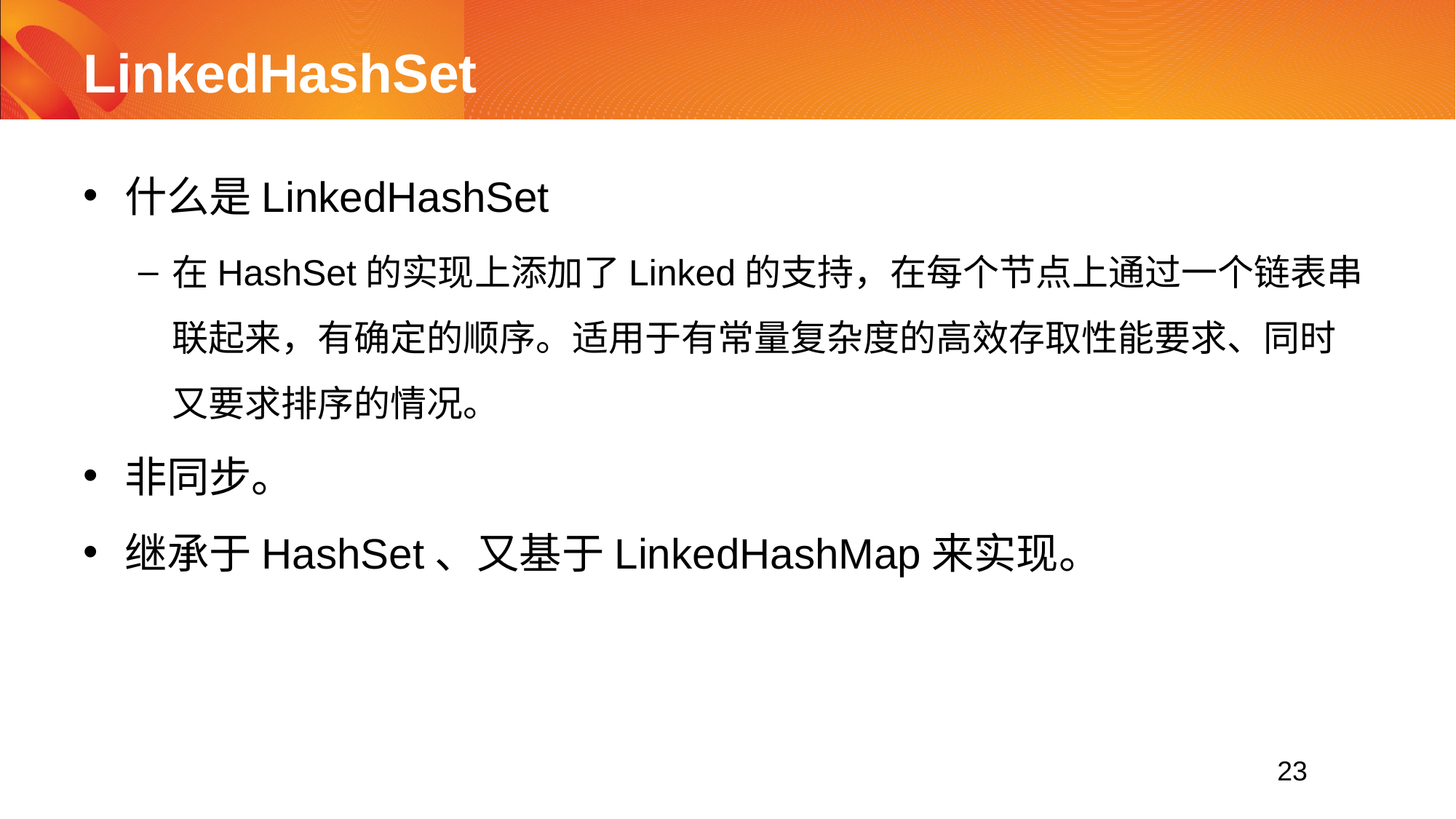

# LinkedHashSet
什么是LinkedHashSet
在HashSet的实现上添加了Linked的支持，在每个节点上通过一个链表串联起来，有确定的顺序。适用于有常量复杂度的高效存取性能要求、同时又要求排序的情况。
非同步。
继承于HashSet、又基于LinkedHashMap来实现。